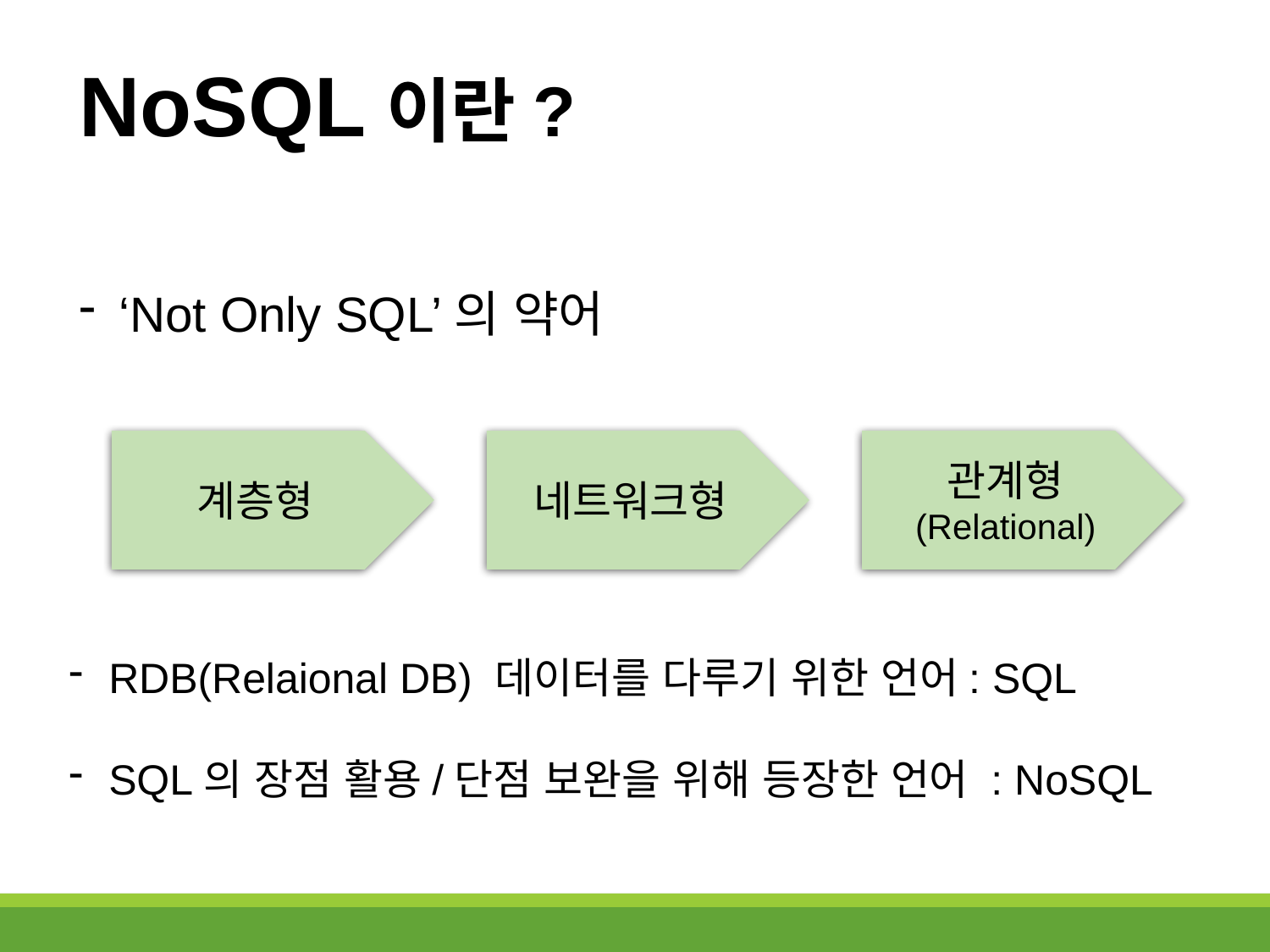

NoSQL이란?
‘Not Only SQL’의 약어
관계형
(Relational)
계층형
네트워크형
RDB(Relaional DB) 데이터를 다루기 위한 언어: SQL
SQL의 장점 활용/단점 보완을 위해 등장한 언어 : NoSQL